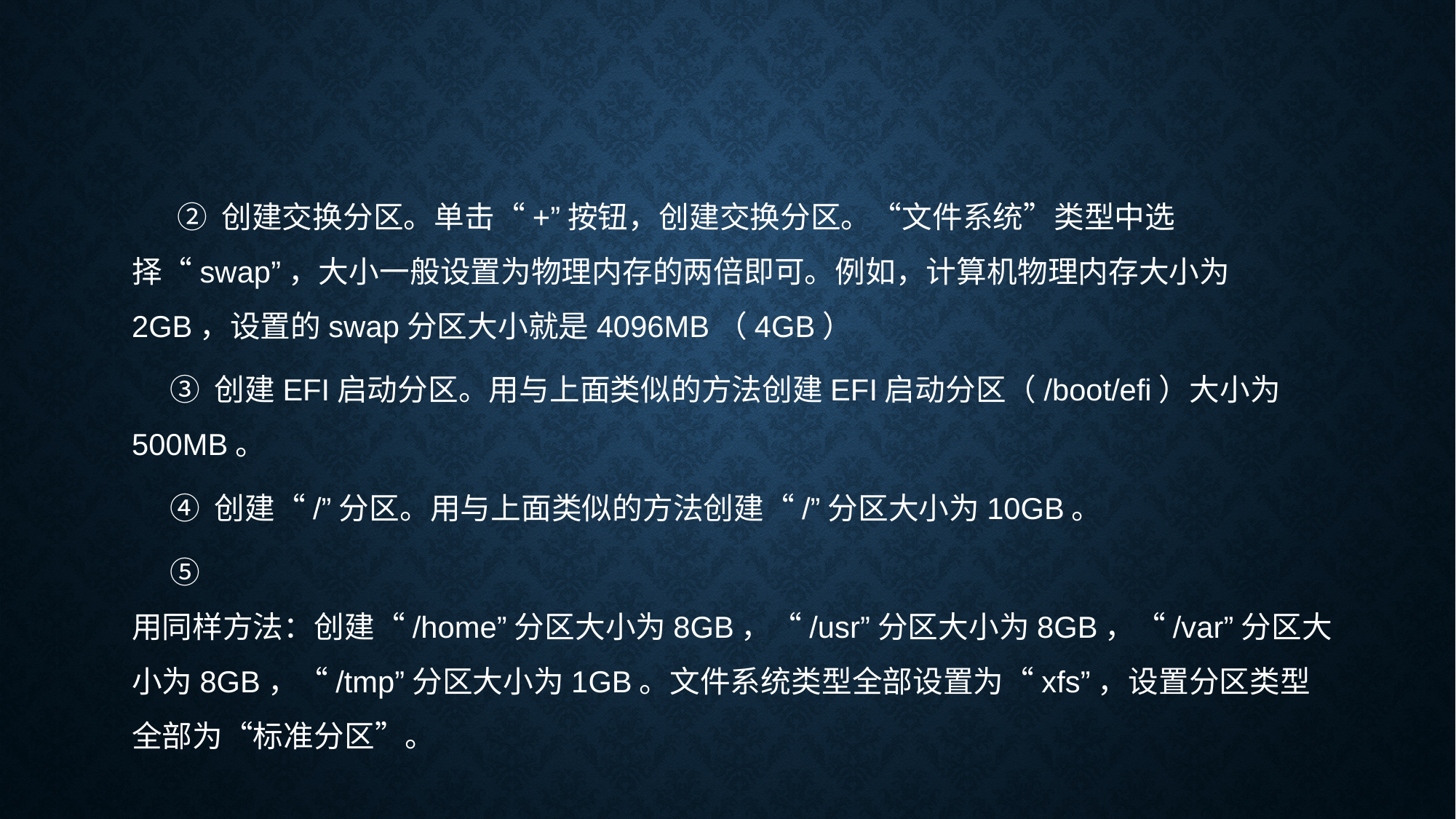

② 创建交换分区。单击“+”按钮，创建交换分区。“文件系统”类型中选择“swap”，大小一般设置为物理内存的两倍即可。例如，计算机物理内存大小为2GB，设置的swap分区大小就是4096MB（4GB）
 ③ 创建EFI启动分区。用与上面类似的方法创建EFI启动分区（/boot/efi）大小为500MB。
 ④ 创建“/”分区。用与上面类似的方法创建“/”分区大小为10GB。
 ⑤ 用同样方法：创建“/home”分区大小为8GB，“/usr”分区大小为8GB，“/var”分区大小为8GB，“/tmp”分区大小为1GB。文件系统类型全部设置为“xfs”，设置分区类型全部为“标准分区”。
24